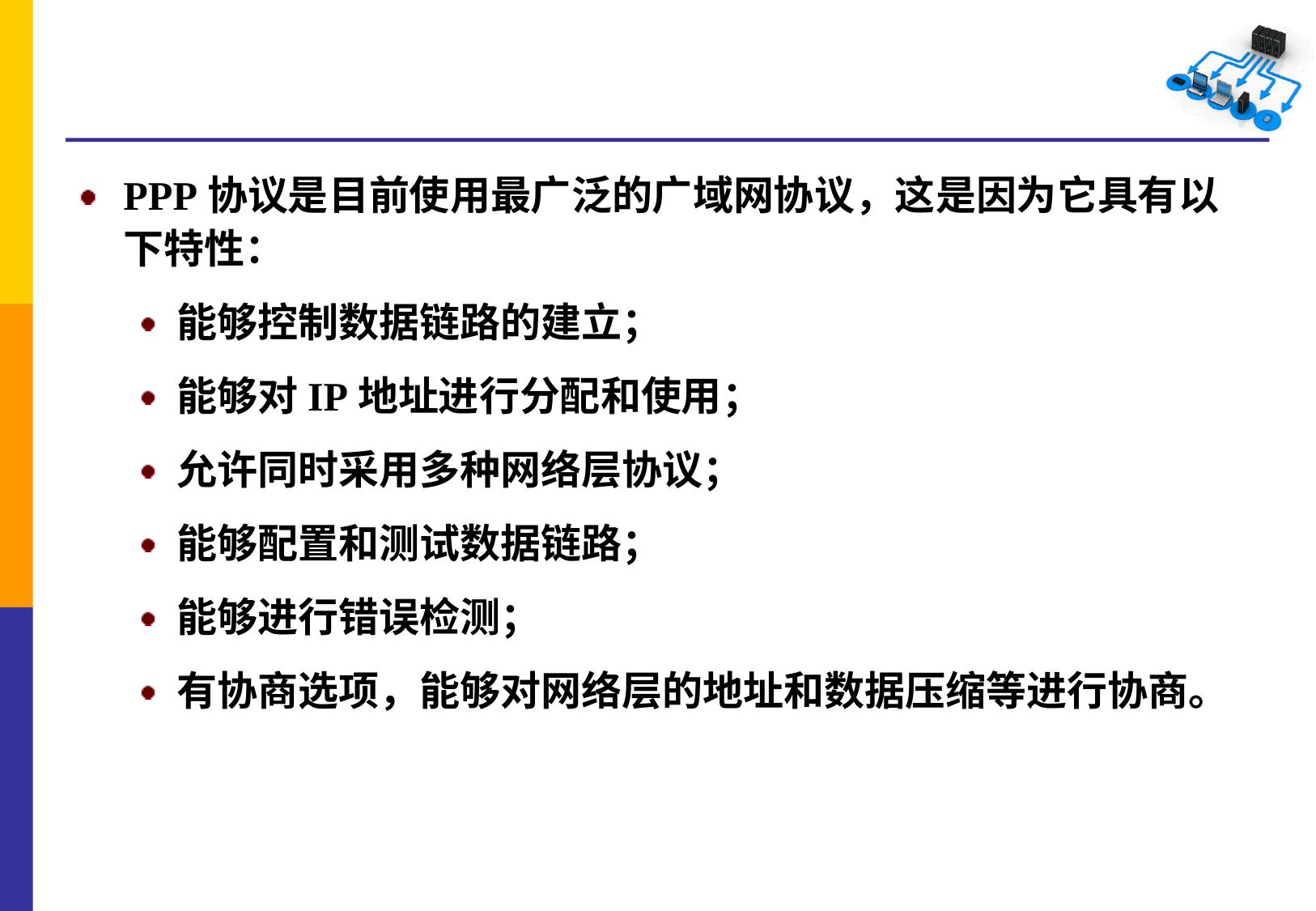

#
PPP协议是目前使用最广泛的广域网协议，这是因为它具有以下特性：
能够控制数据链路的建立；
能够对IP地址进行分配和使用；
允许同时采用多种网络层协议；
能够配置和测试数据链路；
能够进行错误检测；
有协商选项，能够对网络层的地址和数据压缩等进行协商。